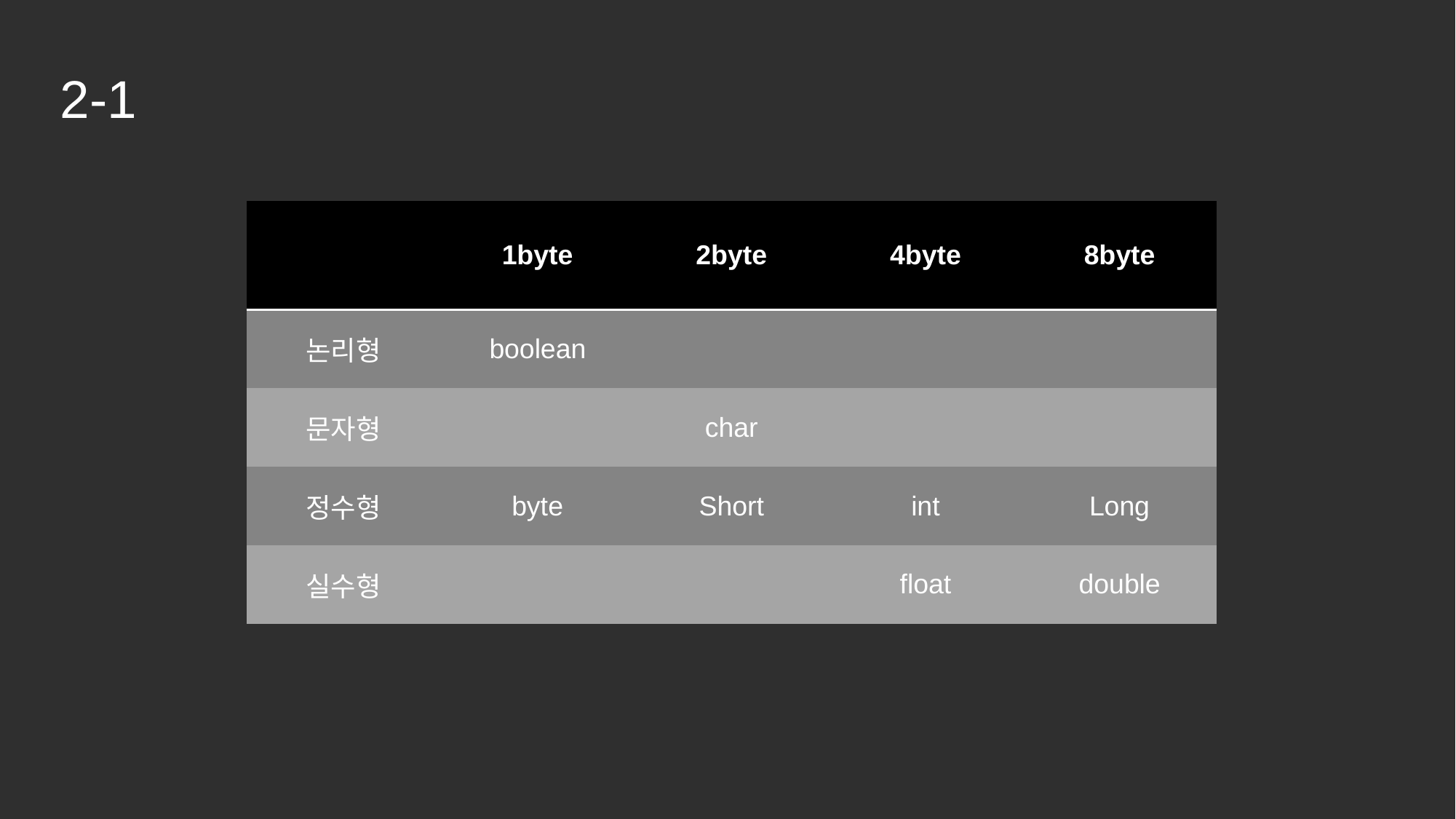

2-1
|  | 1byte | 2byte | 4byte | 8byte |
| --- | --- | --- | --- | --- |
| 논리형 | boolean |  |  |  |
| 문자형 |  | char |  |  |
| 정수형 | byte | Short | int | Long |
| 실수형 |  |  | float | double |